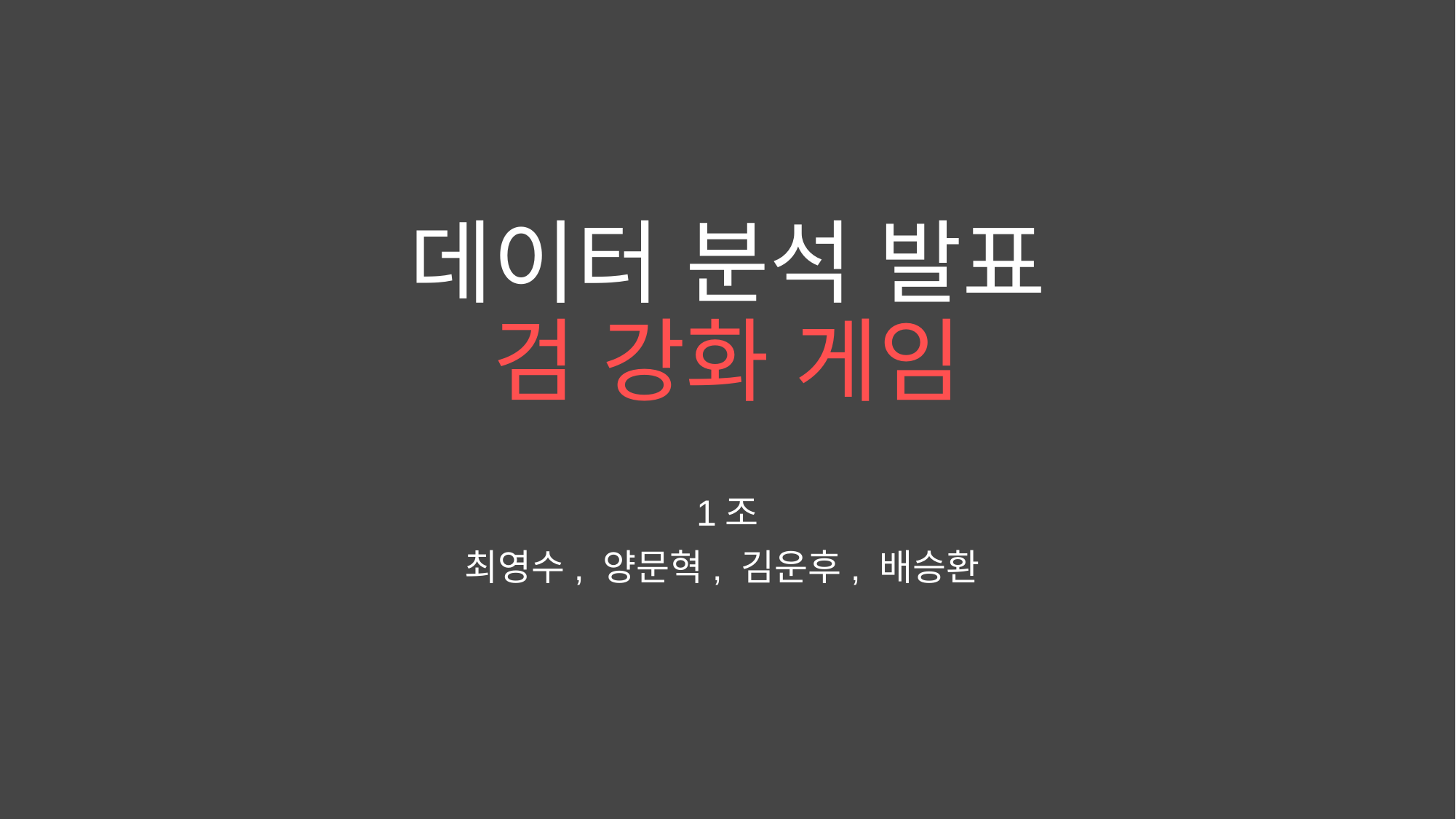

# 데이터 분석 발표 검 강화 게임

1조
최영수, 양문혁, 김운후, 배승환